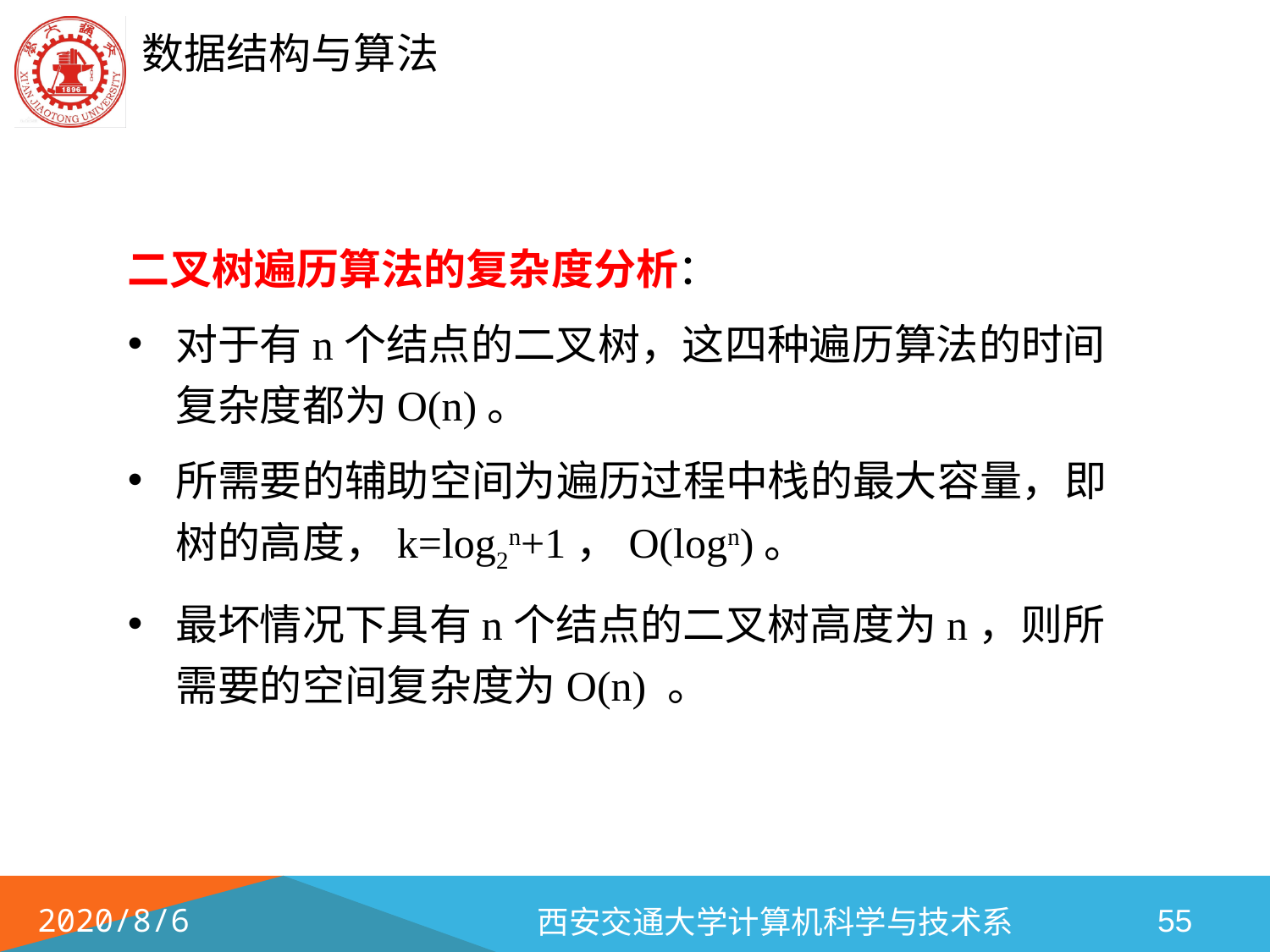

二叉树遍历算法的复杂度分析：
对于有n个结点的二叉树，这四种遍历算法的时间复杂度都为O(n)。
所需要的辅助空间为遍历过程中栈的最大容量，即树的高度，k=log2n+1，O(logn)。
最坏情况下具有n个结点的二叉树高度为n，则所需要的空间复杂度为O(n) 。